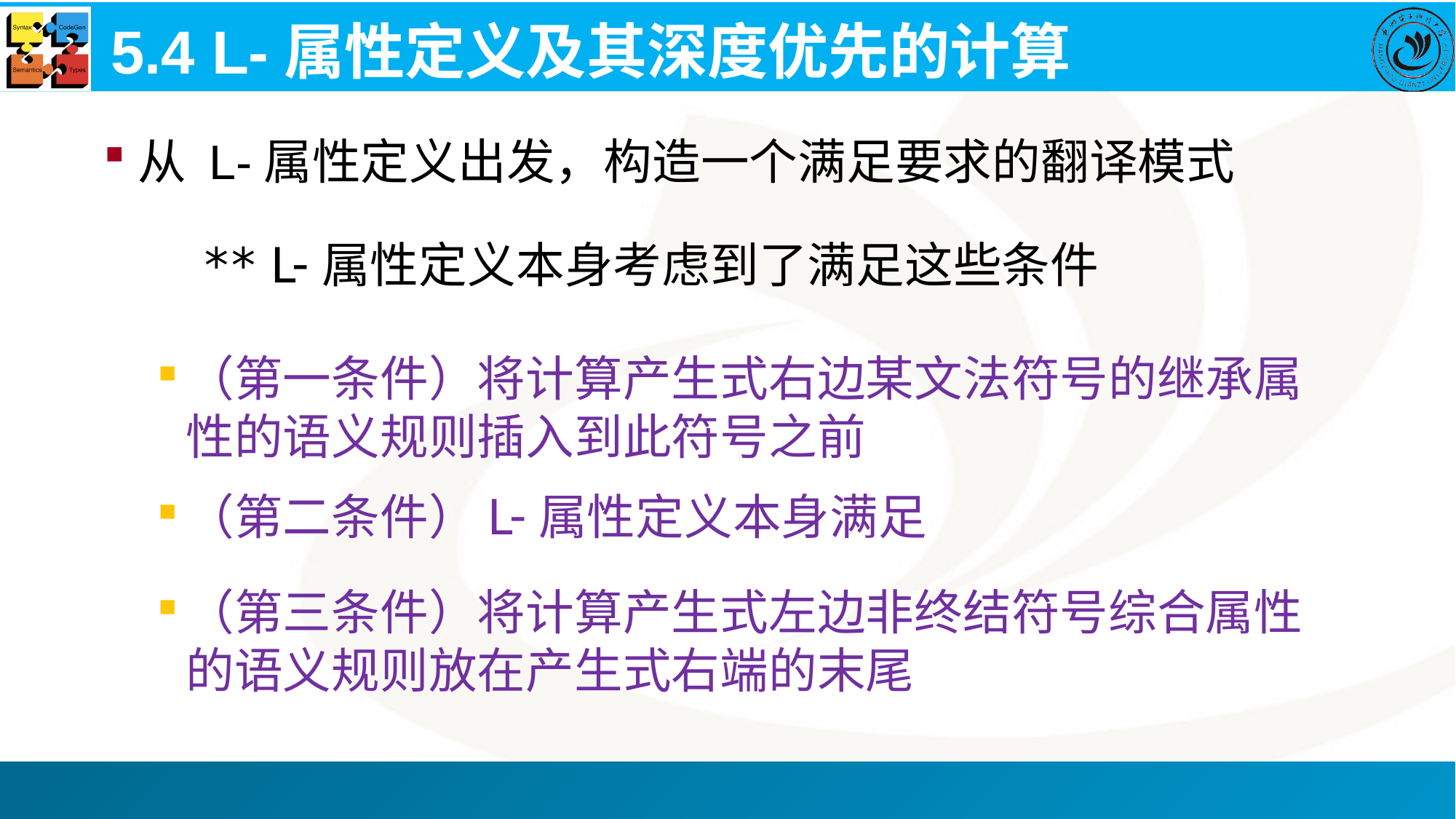

# 5.4 L-属性定义及其深度优先的计算
从 L-属性定义出发，构造一个满足要求的翻译模式
   ** L-属性定义本身考虑到了满足这些条件
（第一条件）将计算产生式右边某文法符号的继承属性的语义规则插入到此符号之前
（第二条件）L-属性定义本身满足
（第三条件）将计算产生式左边非终结符号综合属性的语义规则放在产生式右端的末尾
44